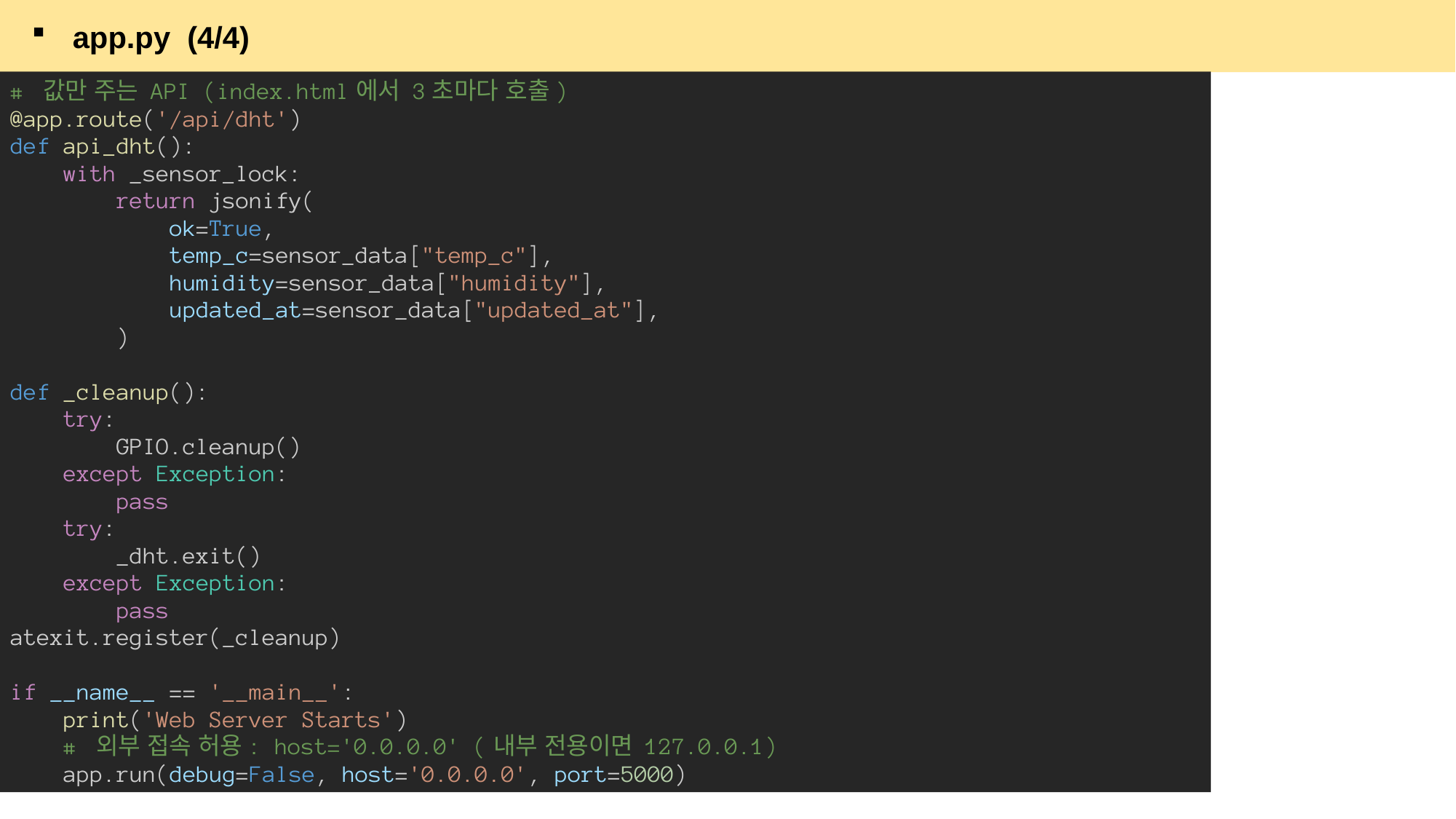

app.py  (4/4)

# 값만 주는 API (index.html에서 3초마다 호출)
@app.route('/api/dht')
def api_dht():
    with _sensor_lock:
        return jsonify(
            ok=True,
            temp_c=sensor_data["temp_c"],
            humidity=sensor_data["humidity"],
            updated_at=sensor_data["updated_at"],
        )
def _cleanup():
    try:
        GPIO.cleanup()
    except Exception:
        pass
    try:
        _dht.exit()
    except Exception:
        pass
atexit.register(_cleanup)
if __name__ == '__main__':
    print('Web Server Starts')
    # 외부 접속 허용: host='0.0.0.0' (내부 전용이면 127.0.0.1)
    app.run(debug=False, host='0.0.0.0', port=5000)